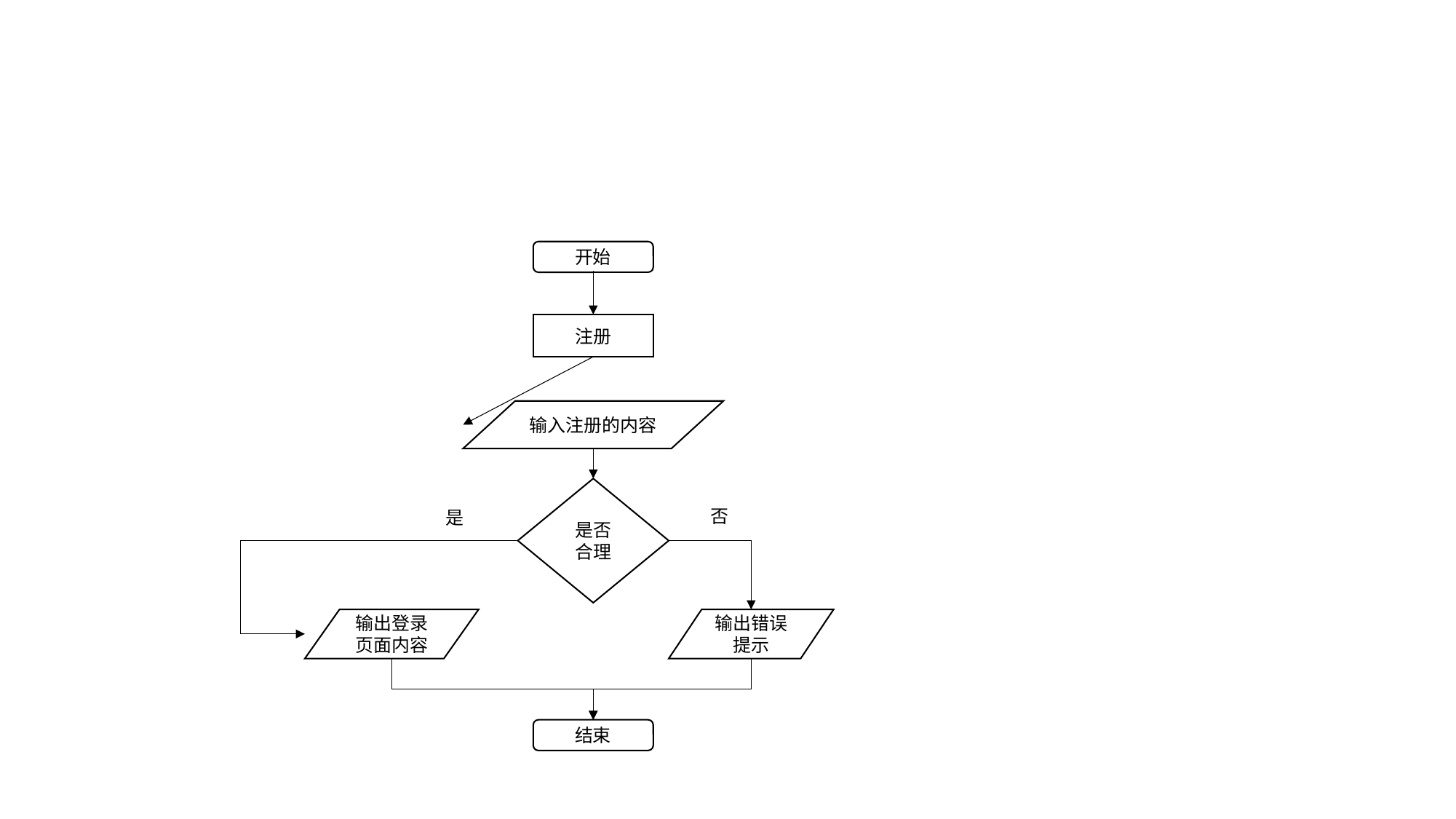

开始
注册
输入注册的内容
是否合理
否
是
输出登录页面内容
输出错误提示
结束